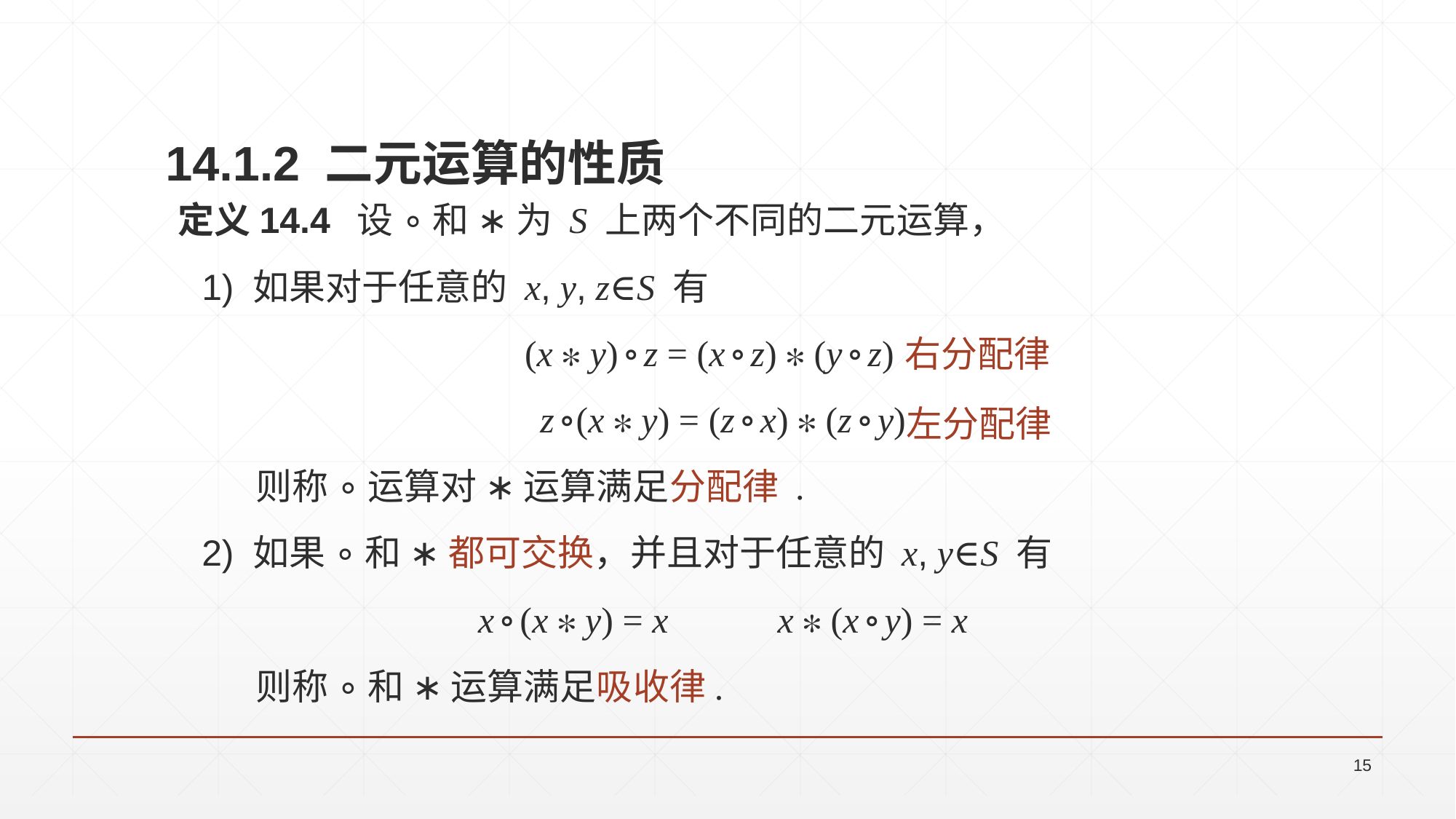

# 14.1.2 二元运算的性质
 定义14.4  设 ∘ 和 ∗ 为 S 上两个不同的二元运算，
    1) 如果对于任意的 x, y, z∈S 有
(x ∗ y) ∘ z = (x ∘ z) ∗ (y ∘ z)
z ∘(x ∗ y) = (z ∘ x) ∗ (z ∘ y)
          则称 ∘ 运算对 ∗ 运算满足分配律 .
    2) 如果 ∘ 和 ∗ 都可交换，并且对于任意的 x, y∈S 有
x ∘ (x ∗ y) = x            x ∗ (x ∘ y) = x
          则称 ∘ 和 ∗ 运算满足吸收律.
右分配律
左分配律
15